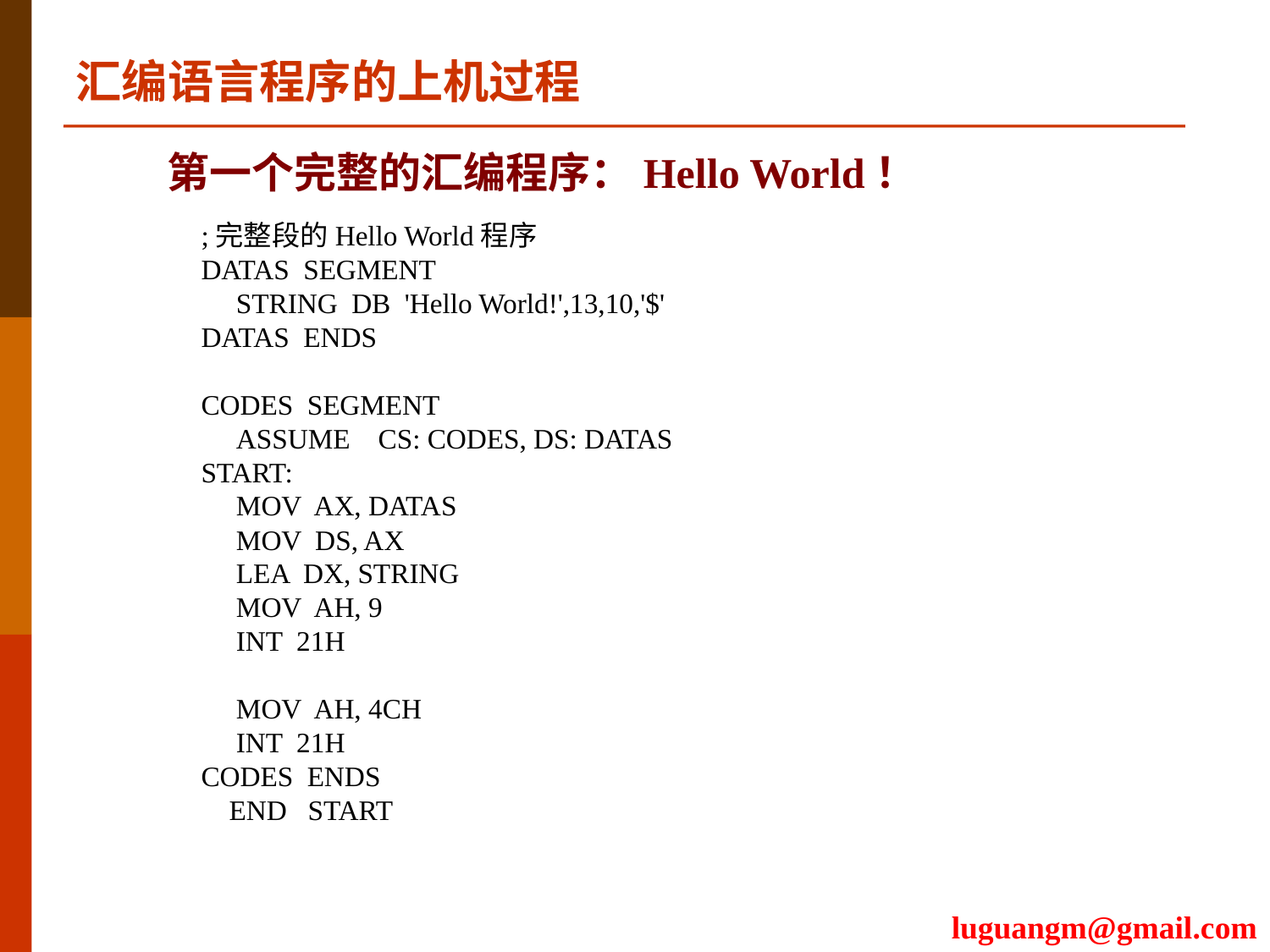

汇编语言程序的上机过程
第一个完整的汇编程序：Hello World！
;完整段的Hello World程序
DATAS  SEGMENT
     STRING  DB  'Hello World!',13,10,'$'
DATAS  ENDS

CODES  SEGMENT
     ASSUME    CS: CODES, DS: DATAS
START:
     MOV  AX, DATAS
     MOV  DS, AX
     LEA  DX, STRING
     MOV  AH, 9
     INT  21H

     MOV  AH, 4CH
     INT  21H
CODES  ENDS
    END   START